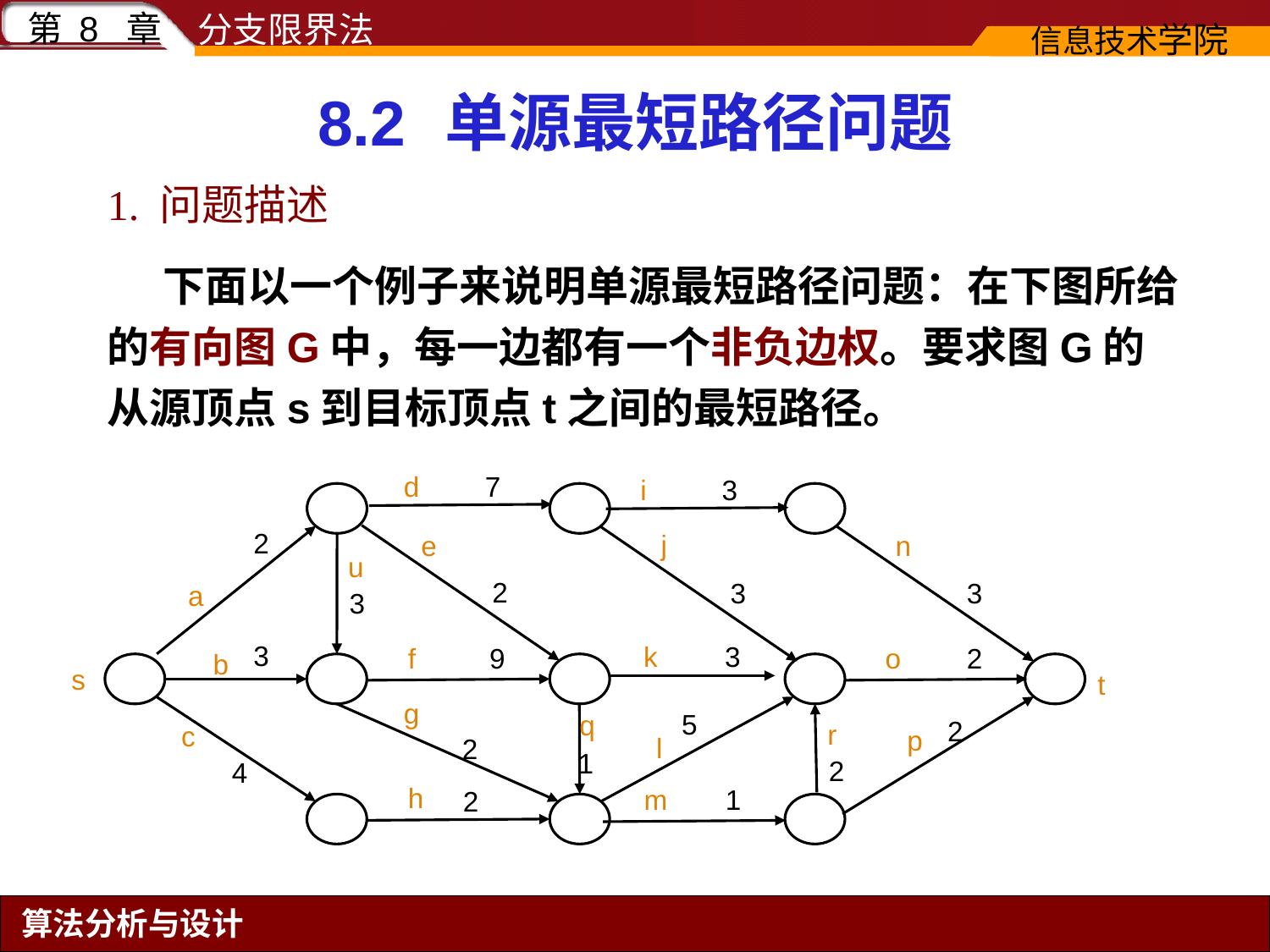

# 8.2	单源最短路径问题
1. 问题描述
      下面以一个例子来说明单源最短路径问题：在下图所给的有向图G中，每一边都有一个非负边权。要求图G的从源顶点s到目标顶点t之间的最短路径。
d
7
i
3

2
j
e
n
u
2
3
3
a
3
3
k
3
f
9
o
2
b

s
t
g
5
q
2
r
c
p
l
2
1
2
4
h
m
1
2